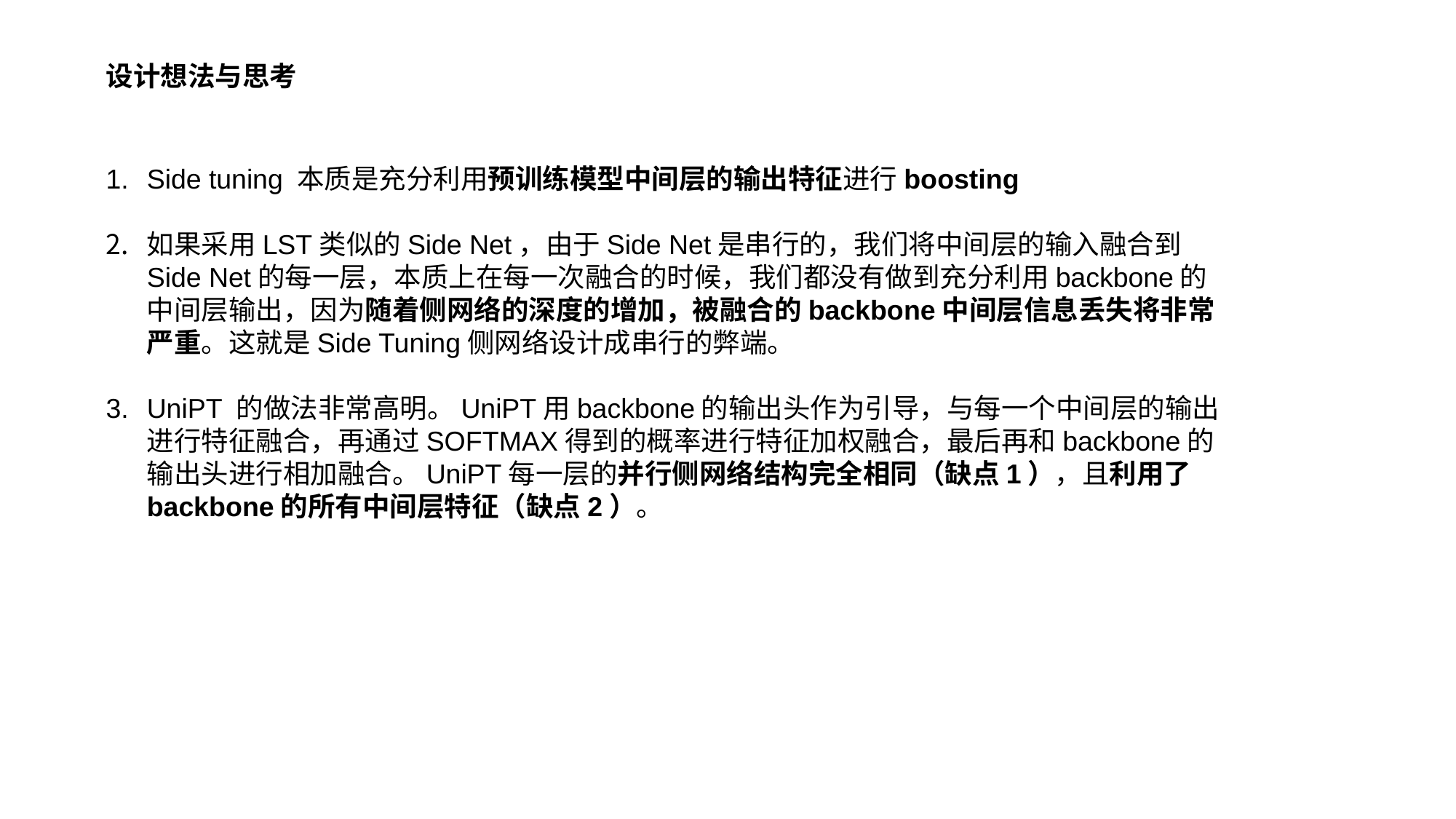

设计想法与思考
Side tuning 本质是充分利用预训练模型中间层的输出特征进行boosting

如果采用LST类似的Side Net，由于Side Net是串行的，我们将中间层的输入融合到Side Net的每一层，本质上在每一次融合的时候，我们都没有做到充分利用backbone的中间层输出，因为随着侧网络的深度的增加，被融合的backbone中间层信息丢失将非常严重。这就是Side Tuning侧网络设计成串行的弊端。

UniPT 的做法非常高明。UniPT用backbone的输出头作为引导，与每一个中间层的输出进行特征融合，再通过SOFTMAX得到的概率进行特征加权融合，最后再和backbone的输出头进行相加融合。UniPT每一层的并行侧网络结构完全相同（缺点1），且利用了backbone的所有中间层特征（缺点2）。